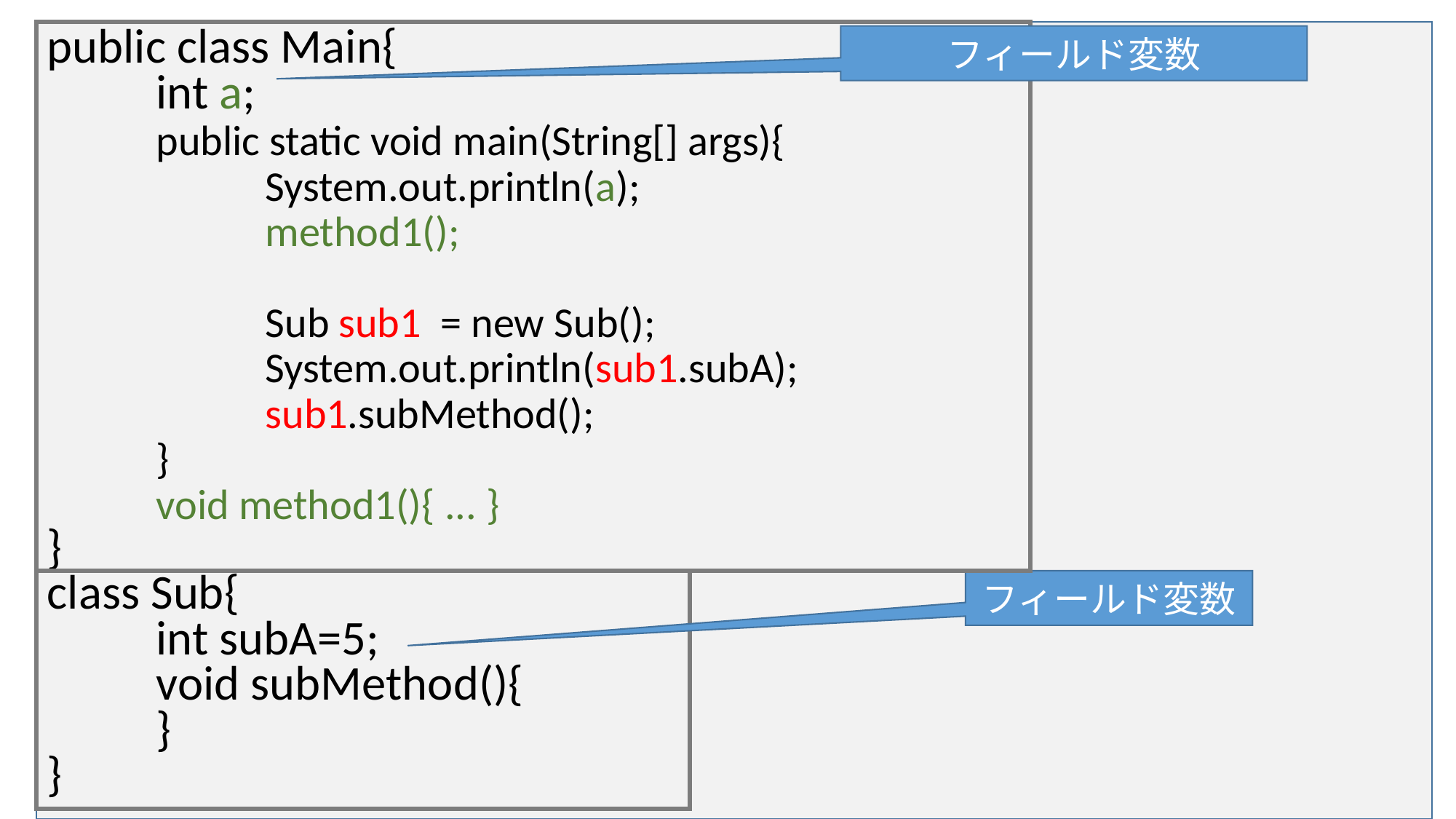

public class Main{
	int a;
	public static void main(String[] args){
		System.out.println(a);
		method1();

		Sub sub1  = new Sub();
		System.out.println(sub1.subA);
		sub1.subMethod();
	}
	void method1(){ ... }
}
class Sub{
	int subA=5;
	void subMethod(){
	}
}

フィールド変数

フィールド変数